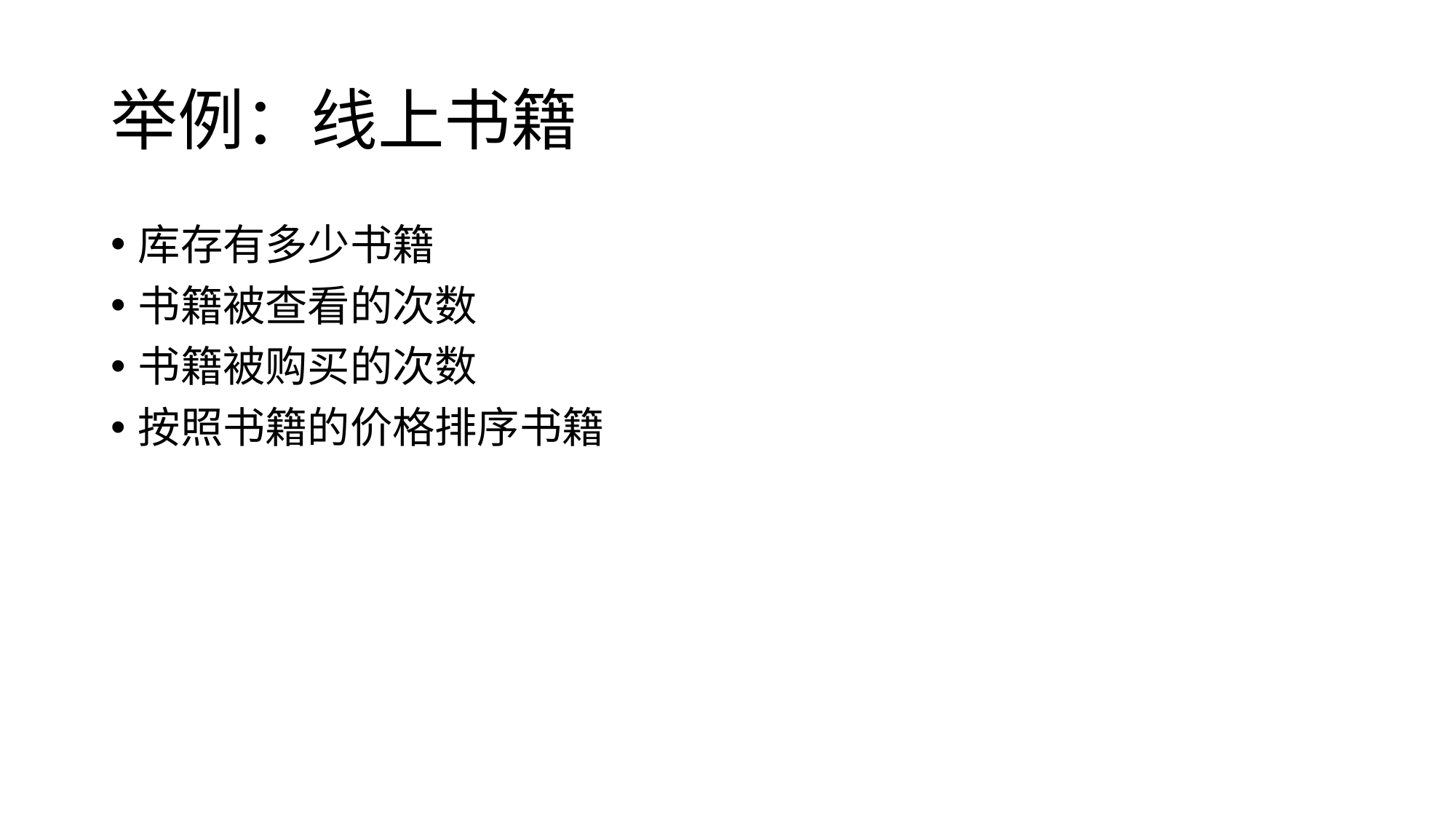

# 举例：线上书籍
库存有多少书籍
书籍被查看的次数
书籍被购买的次数
按照书籍的价格排序书籍